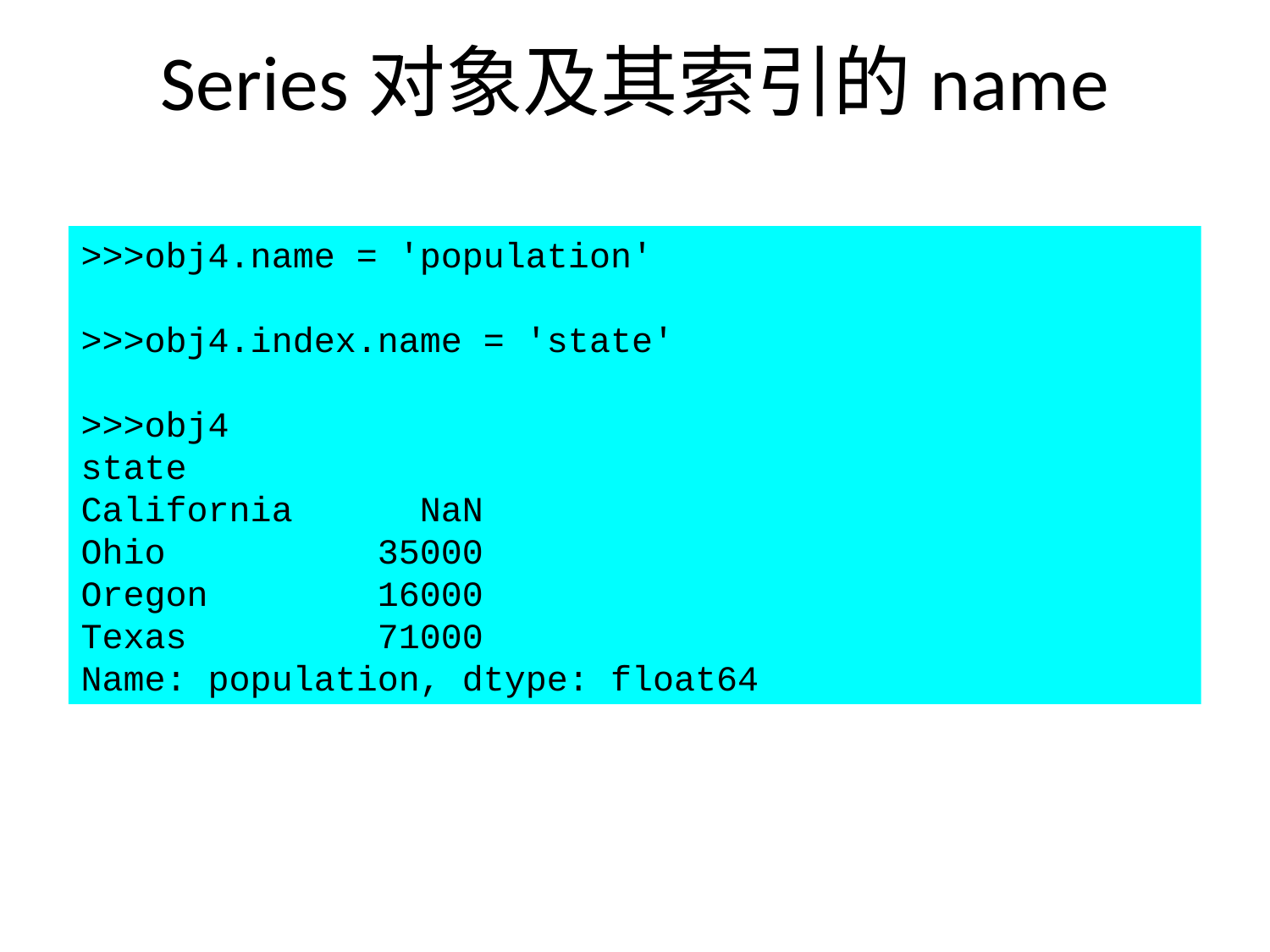

# Series对象及其索引的name
>>>obj4.name = 'population'

>>>obj4.index.name = 'state'

>>>obj4
state
California      NaN
Ohio          35000
Oregon        16000
Texas         71000
Name: population, dtype: float64